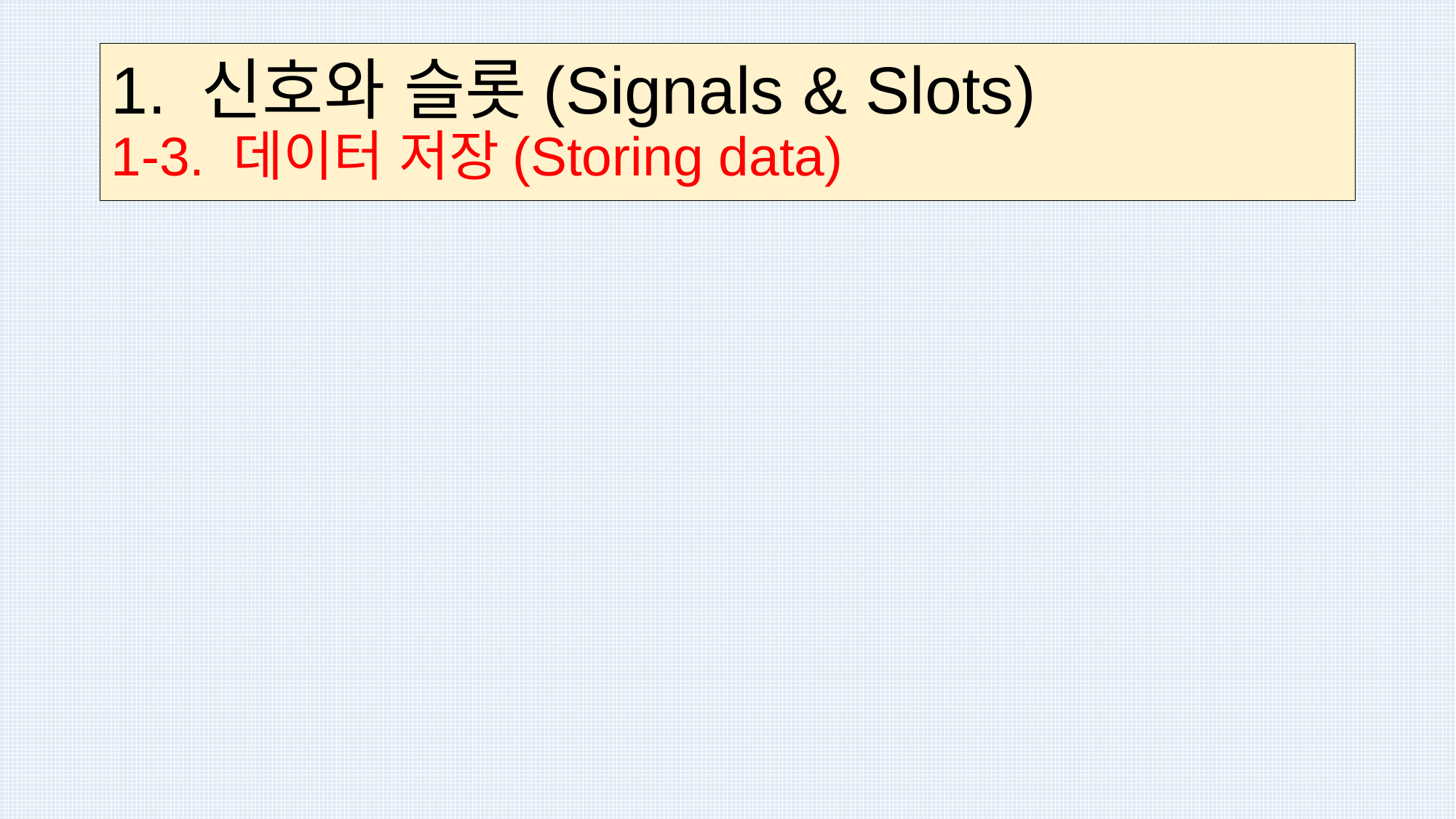

# 1. 신호와 슬롯(Signals & Slots) 1-3. 데이터 저장(Storing data)